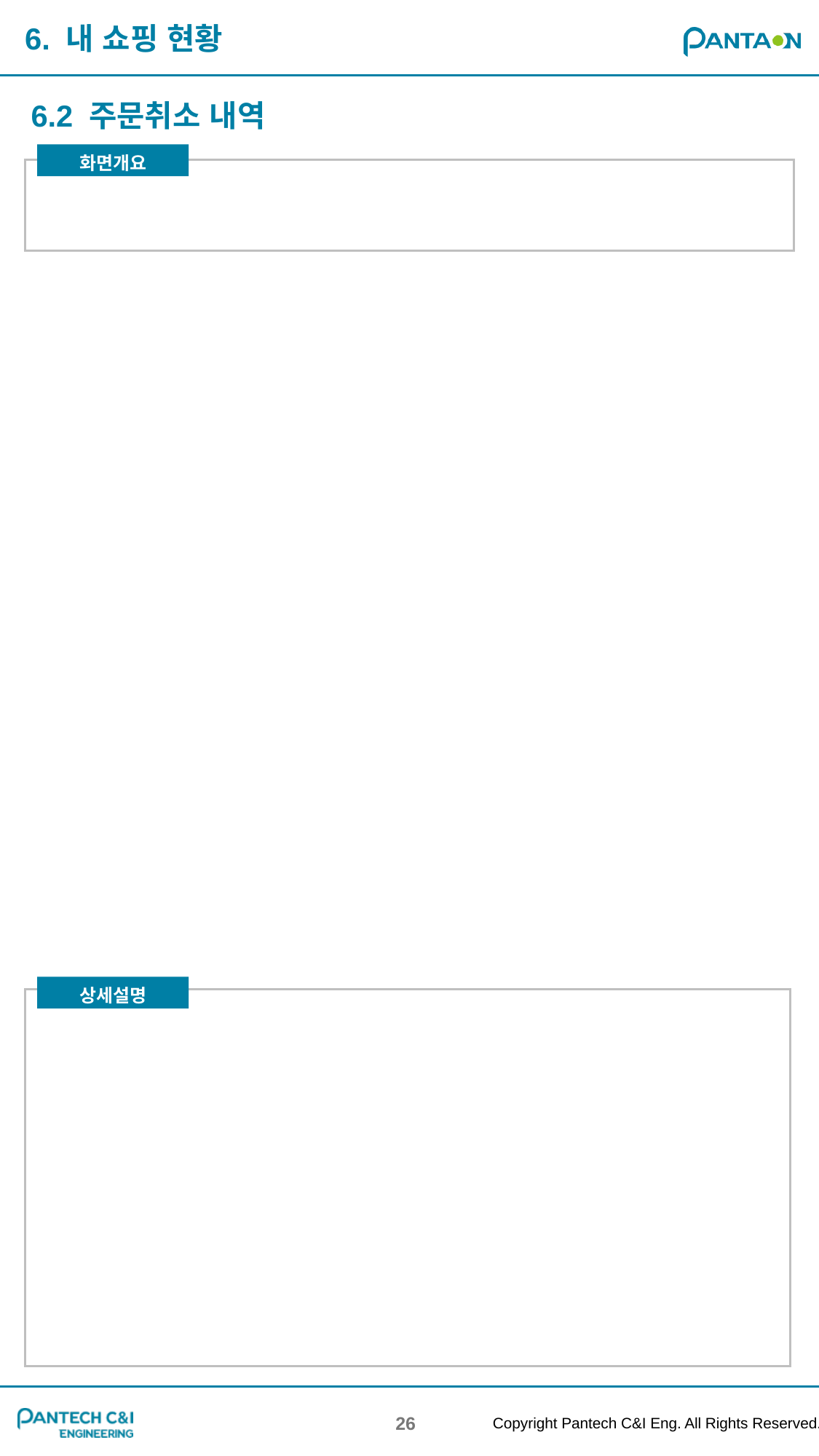

6. 내 쇼핑 현황
6.2 주문취소 내역
26